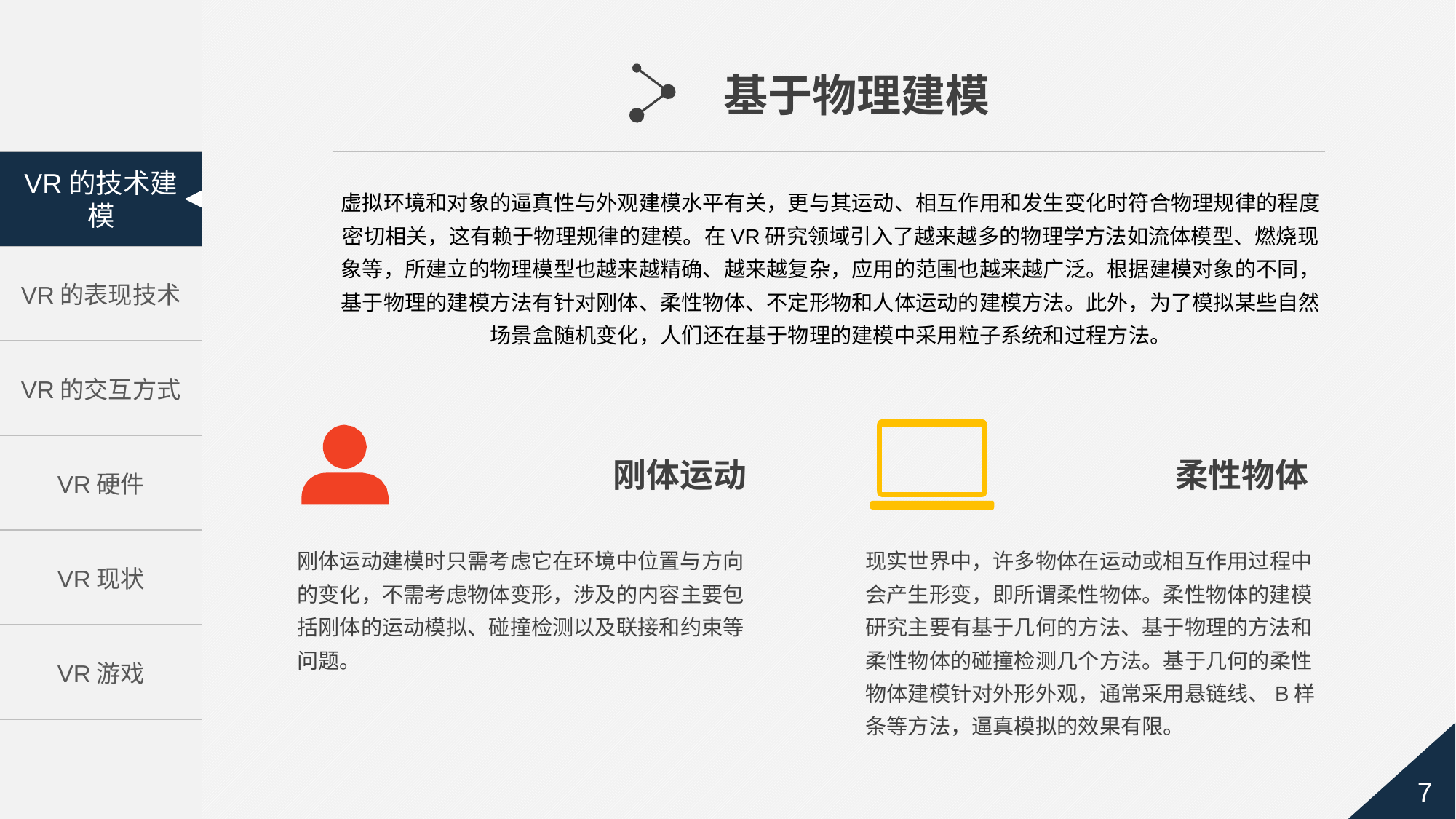

基于物理建模
虚拟环境和对象的逼真性与外观建模水平有关，更与其运动、相互作用和发生变化时符合物理规律的程度密切相关，这有赖于物理规律的建模。在VR研究领域引入了越来越多的物理学方法如流体模型、燃烧现象等，所建立的物理模型也越来越精确、越来越复杂，应用的范围也越来越广泛。根据建模对象的不同，基于物理的建模方法有针对刚体、柔性物体、不定形物和人体运动的建模方法。此外，为了模拟某些自然场景盒随机变化，人们还在基于物理的建模中采用粒子系统和过程方法。

刚体运动
柔性物体
刚体运动建模时只需考虑它在环境中位置与方向的变化，不需考虑物体变形，涉及的内容主要包括刚体的运动模拟、碰撞检测以及联接和约束等问题。
现实世界中，许多物体在运动或相互作用过程中会产生形变，即所谓柔性物体。柔性物体的建模研究主要有基于几何的方法、基于物理的方法和柔性物体的碰撞检测几个方法。基于几何的柔性物体建模针对外形外观，通常采用悬链线、B样条等方法，逼真模拟的效果有限。